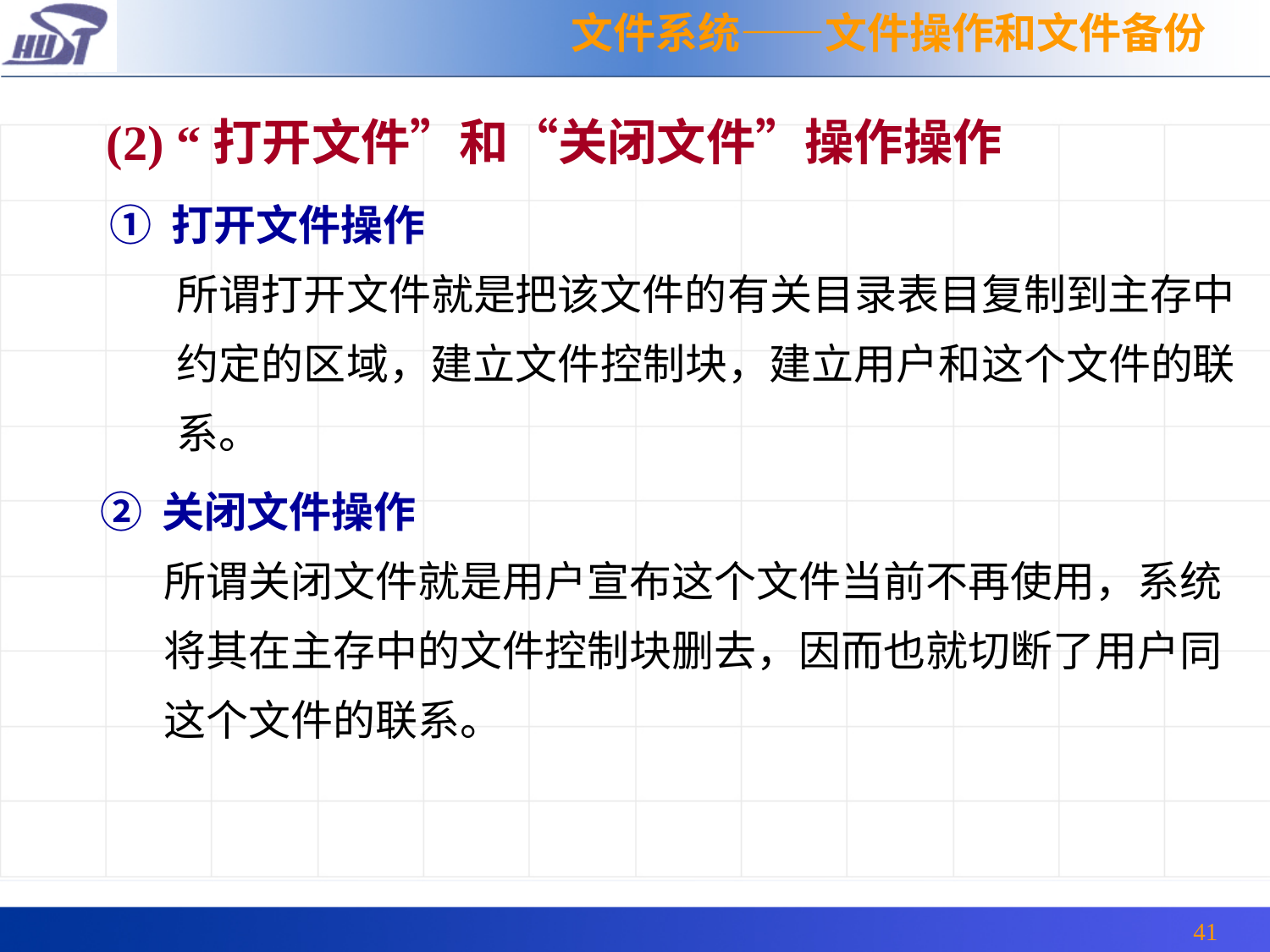

文件系统——文件操作和文件备份
       (2) “打开文件”和“关闭文件”操作操作
 ① 打开文件操作
       所谓打开文件就是把该文件的有关目录表目复制到主存中
       约定的区域，建立文件控制块，建立用户和这个文件的联
       系。
② 关闭文件操作
              所谓关闭文件就是用户宣布这个文件当前不再使用，系统
              将其在主存中的文件控制块删去，因而也就切断了用户同
              这个文件的联系。
41